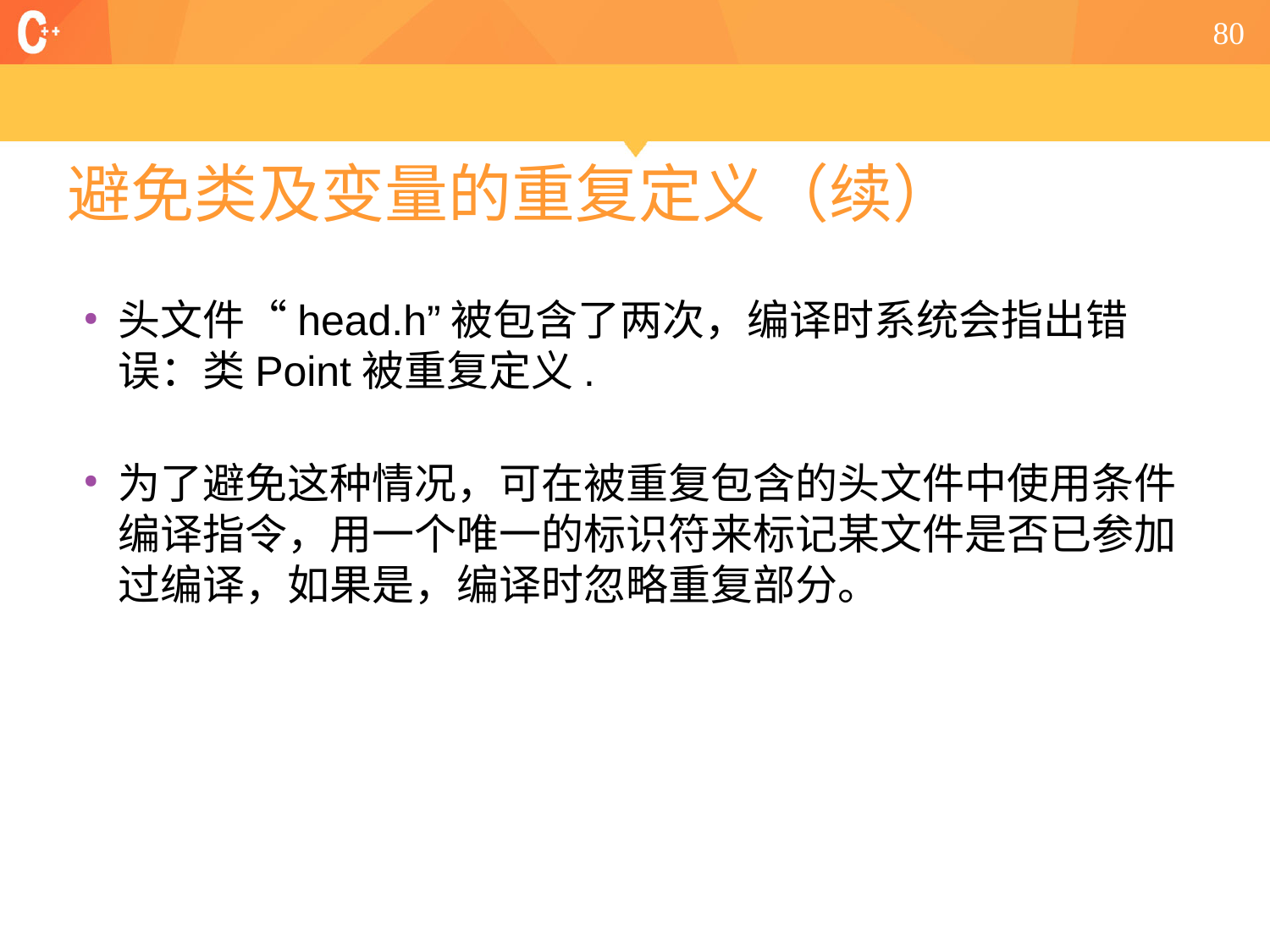

80
# 避免类及变量的重复定义（续）
头文件“head.h”被包含了两次，编译时系统会指出错误：类Point被重复定义.

为了避免这种情况，可在被重复包含的头文件中使用条件编译指令，用一个唯一的标识符来标记某文件是否已参加过编译，如果是，编译时忽略重复部分。